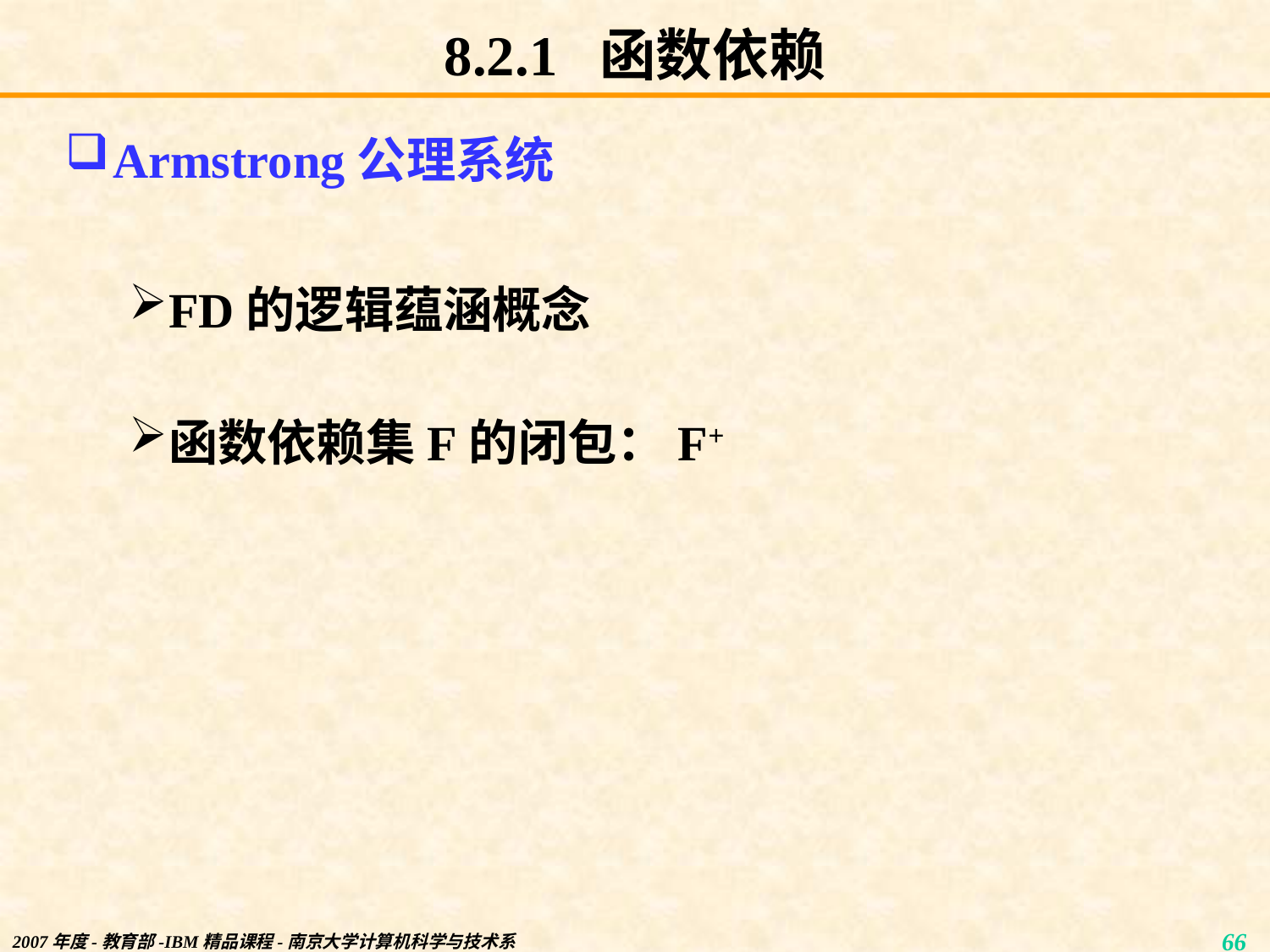

# 8.2.1  函数依赖
Armstrong公理系统

FD的逻辑蕴涵概念

函数依赖集F的闭包：F+
66
2007年度-教育部-IBM精品课程-南京大学计算机科学与技术系